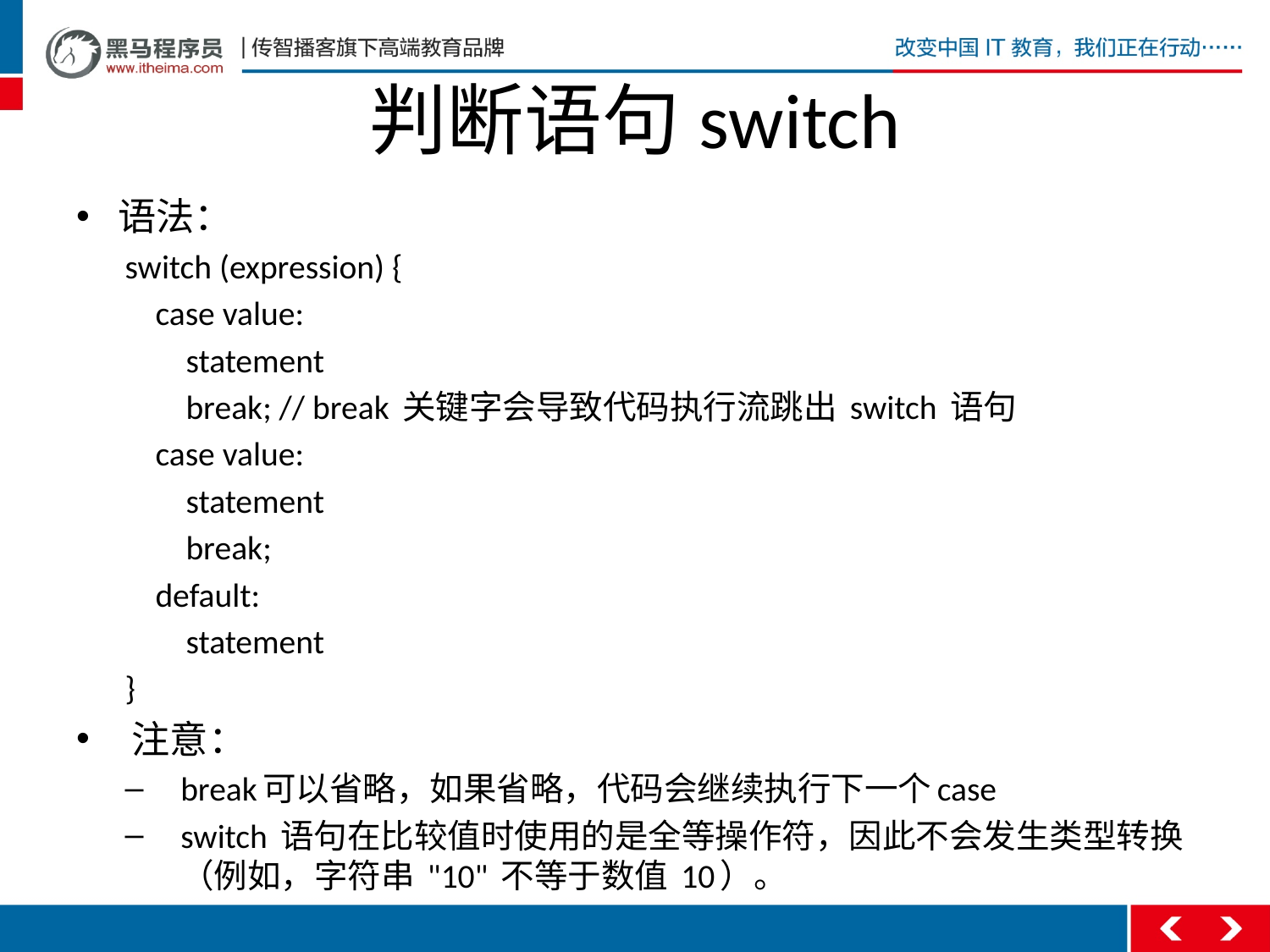

# 判断语句switch
语法：
switch (expression) {
    case value:
        statement
        break; // break 关键字会导致代码执行流跳出 switch 语句
    case value:
        statement
        break;
    default:
        statement
}
注意：
break可以省略，如果省略，代码会继续执行下一个case
switch 语句在比较值时使用的是全等操作符，因此不会发生类型转换（例如，字符串 "10" 不等于数值 10）。